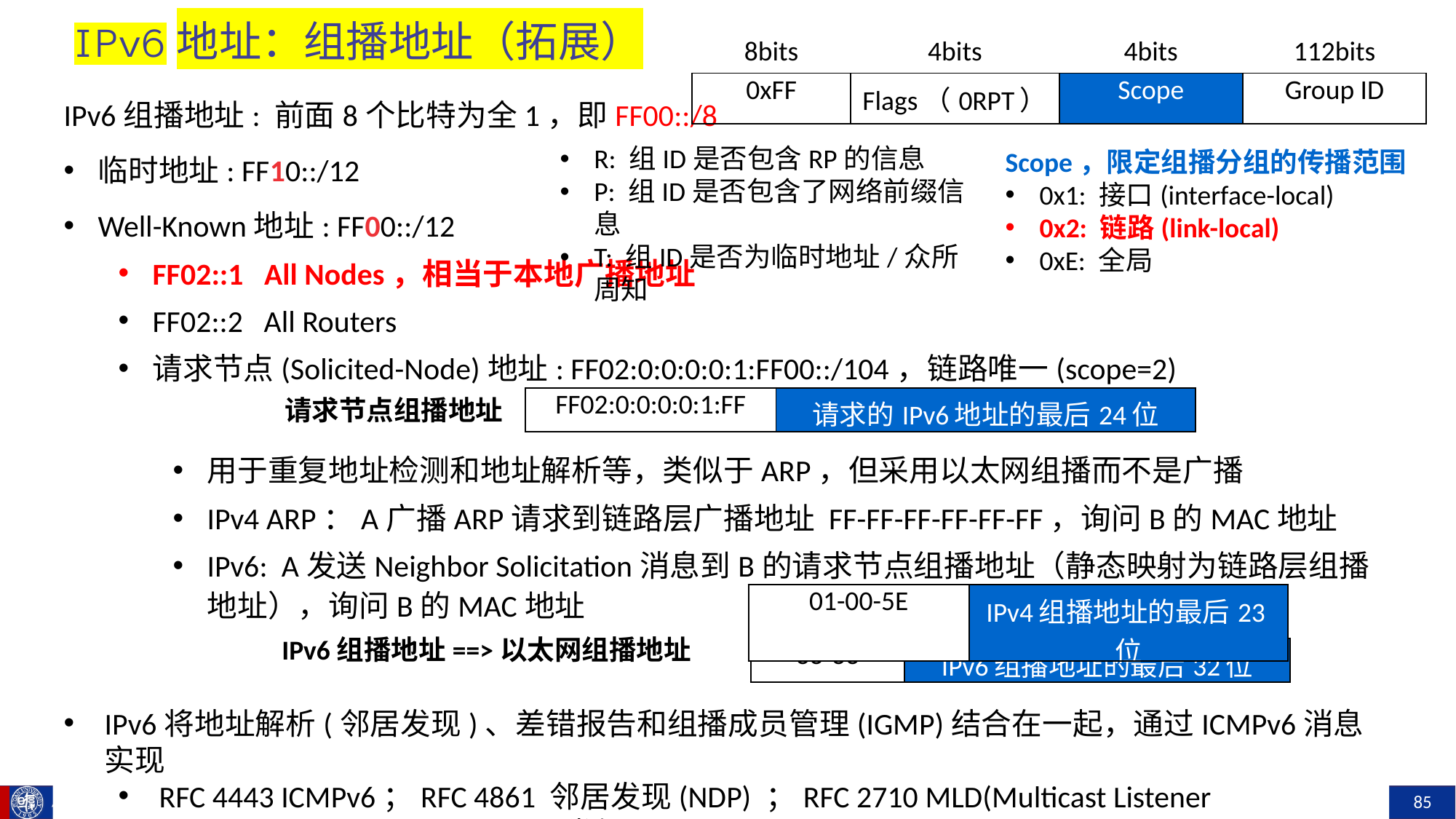

# IPv6地址：组播地址（拓展）
| 8bits | 4bits | 4bits | 112bits |
| --- | --- | --- | --- |
| 0xFF | Flags（0RPT） | Scope | Group ID |
IPv6组播地址: 前面8个比特为全1，即FF00::/8
临时地址: FF10::/12
Well-Known地址: FF00::/12
FF02::1   All Nodes，相当于本地广播地址
FF02::2   All Routers
请求节点(Solicited-Node)地址: FF02:0:0:0:0:1:FF00::/104，链路唯一(scope=2)

用于重复地址检测和地址解析等，类似于ARP，但采用以太网组播而不是广播
IPv4 ARP：A广播ARP请求到链路层广播地址 FF-FF-FF-FF-FF-FF，询问B的MAC地址
IPv6:  A发送Neighbor Solicitation消息到B的请求节点组播地址（静态映射为链路层组播地址），询问B的MAC地址

R: 组ID是否包含RP的信息
P: 组ID是否包含了网络前缀信息
T: 组ID是否为临时地址/众所周知
Scope，限定组播分组的传播范围
0x1: 接口(interface-local)
0x2: 链路(link-local)
0xE: 全局
| FF02:0:0:0:0:1:FF | 请求的IPv6地址的最后24位 |
| --- | --- |
请求节点组播地址
| 01-00-5E | IPv4组播地址的最后23位 |
| --- | --- |
IPv6组播地址==>以太网组播地址
| 33-33 | IPv6组播地址的最后32位 |
| --- | --- |
IPv6将地址解析(邻居发现)、差错报告和组播成员管理(IGMP)结合在一起，通过ICMPv6消息实现
RFC 4443 ICMPv6；RFC 4861 邻居发现(NDP) ；RFC 2710 MLD(Multicast Listener Discovery)；RFC 3810  MLDv2(类似于IGMPv3)